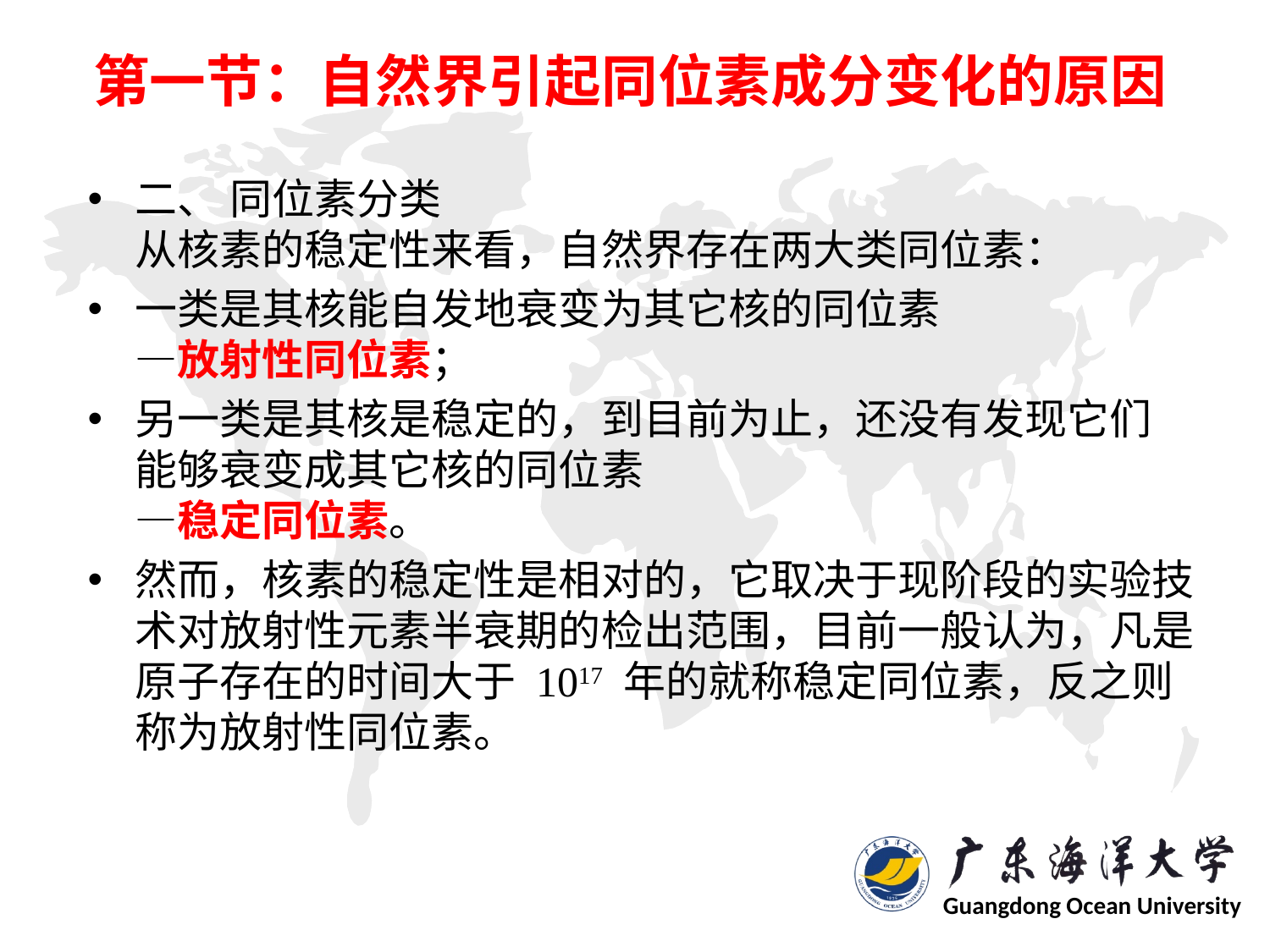

# 第一节：自然界引起同位素成分变化的原因
二、 同位素分类
从核素的稳定性来看，自然界存在两大类同位素：
一类是其核能自发地衰变为其它核的同位素
—放射性同位素；
另一类是其核是稳定的，到目前为止，还没有发现它们
能够衰变成其它核的同位素
—稳定同位素。
然而，核素的稳定性是相对的，它取决于现阶段的实验技术对放射性元素半衰期的检出范围，目前一般认为，凡是原子存在的时间大于 1017 年的就称稳定同位素，反之则称为放射性同位素。